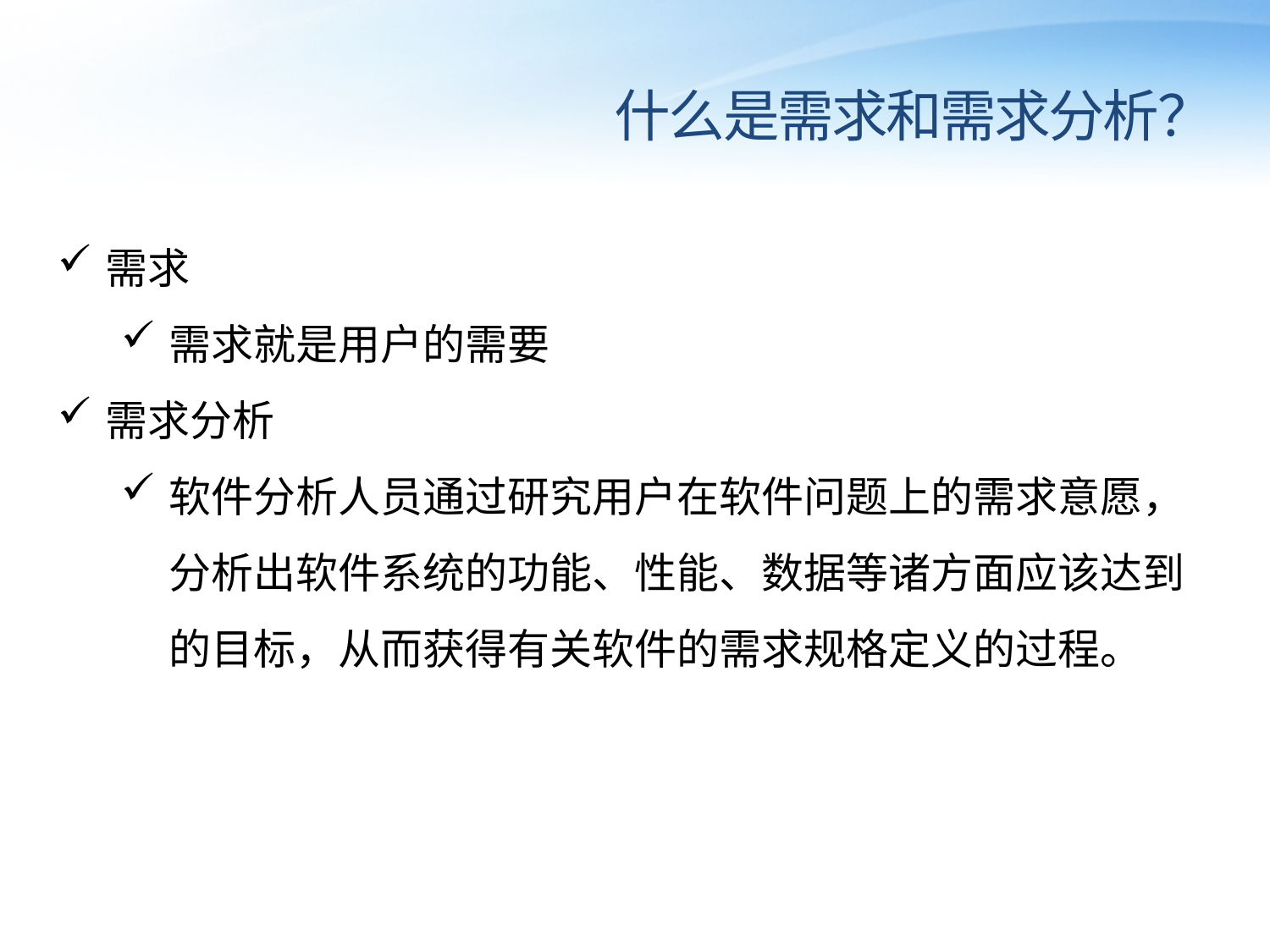

什么是需求和需求分析？
需求
需求就是用户的需要
需求分析
软件分析人员通过研究用户在软件问题上的需求意愿，分析出软件系统的功能、性能、数据等诸方面应该达到的目标，从而获得有关软件的需求规格定义的过程。